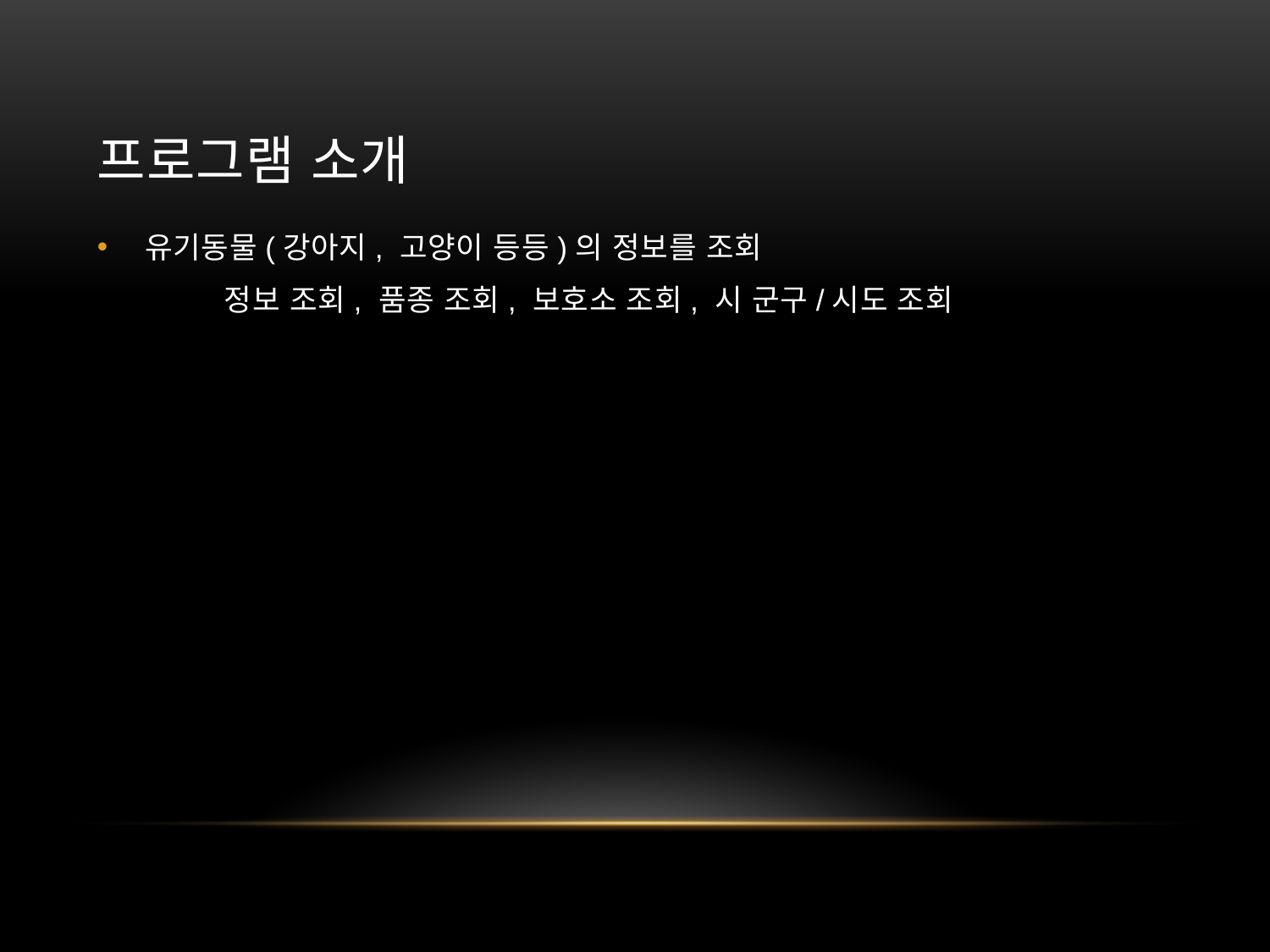

# 프로그램 소개
유기동물(강아지, 고양이 등등)의 정보를 조회
	정보 조회, 품종 조회, 보호소 조회, 시 군구/시도 조회